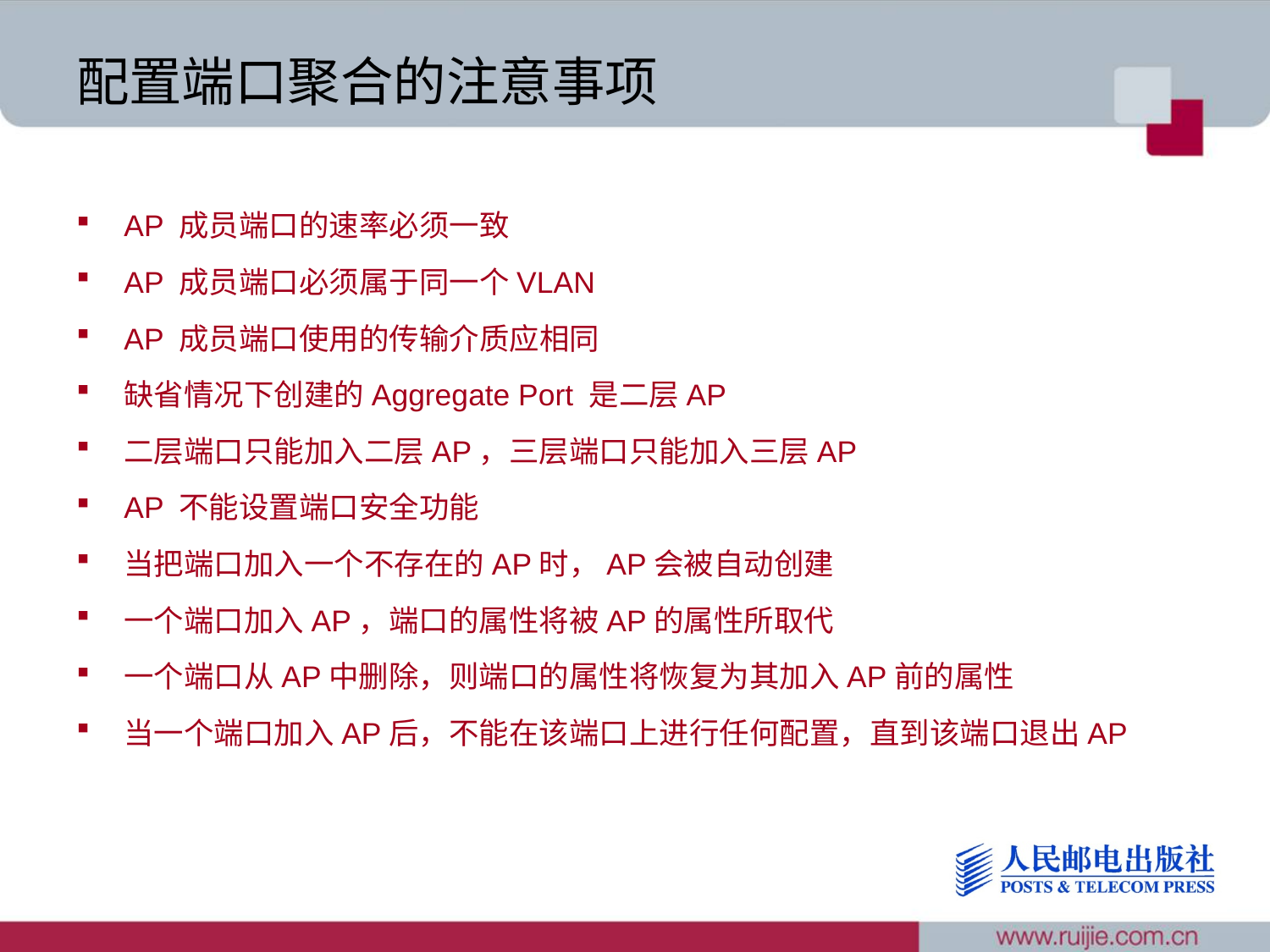

# 配置端口聚合的注意事项
AP 成员端口的速率必须一致
AP 成员端口必须属于同一个VLAN
AP 成员端口使用的传输介质应相同
缺省情况下创建的Aggregate Port 是二层AP
二层端口只能加入二层AP，三层端口只能加入三层AP
AP 不能设置端口安全功能
当把端口加入一个不存在的AP时，AP会被自动创建
一个端口加入AP，端口的属性将被AP的属性所取代
一个端口从AP中删除，则端口的属性将恢复为其加入AP前的属性
当一个端口加入AP后，不能在该端口上进行任何配置，直到该端口退出AP